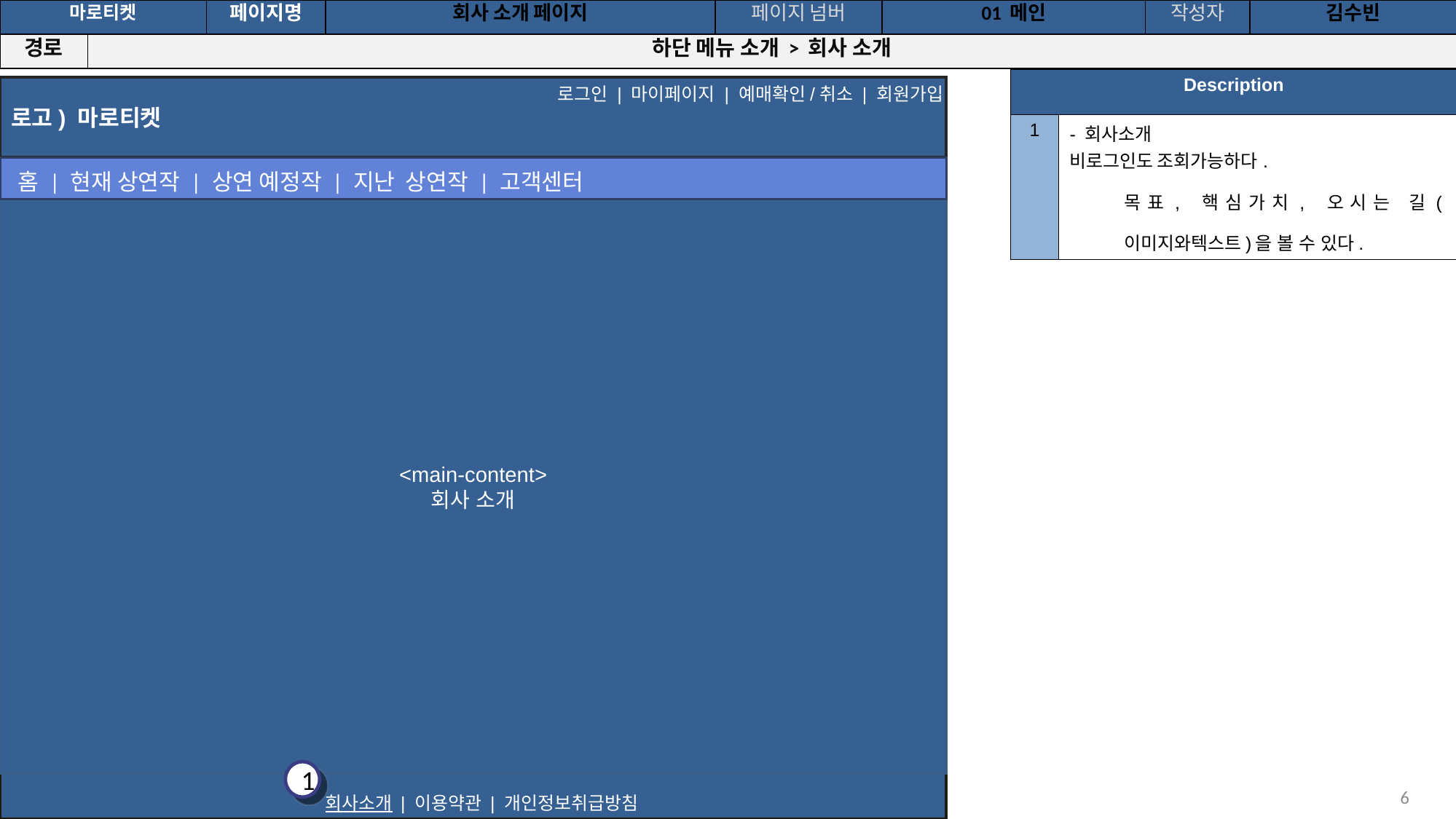

공간(오피스) 대여 시스템
| 마로티켓 |  | 페이지명 | 회사 소개 페이지 | 페이지 넘버 | 01 메인 | 작성자 | 김수빈 |
| --- | --- | --- | --- | --- | --- | --- | --- |
| 경로 | 하단 메뉴 소개 > 회사 소개 |  |  |  |  |  |  |
| Description |  |
| --- | --- |
| 1 | - 회사소개 비로그인도 조회가능하다. 목표, 핵심가치, 오시는 길(이미지와텍스트)을 볼 수 있다. |
로고) 마로티켓
로그인 | 마이페이지 | 예매확인/취소 | 회원가입

홈 | 현재 상연작 | 상연 예정작 | 지난  상연작 | 고객센터

<main-content>
회사 소개
1
회사소개 | 이용약관 | 개인정보취급방침
6